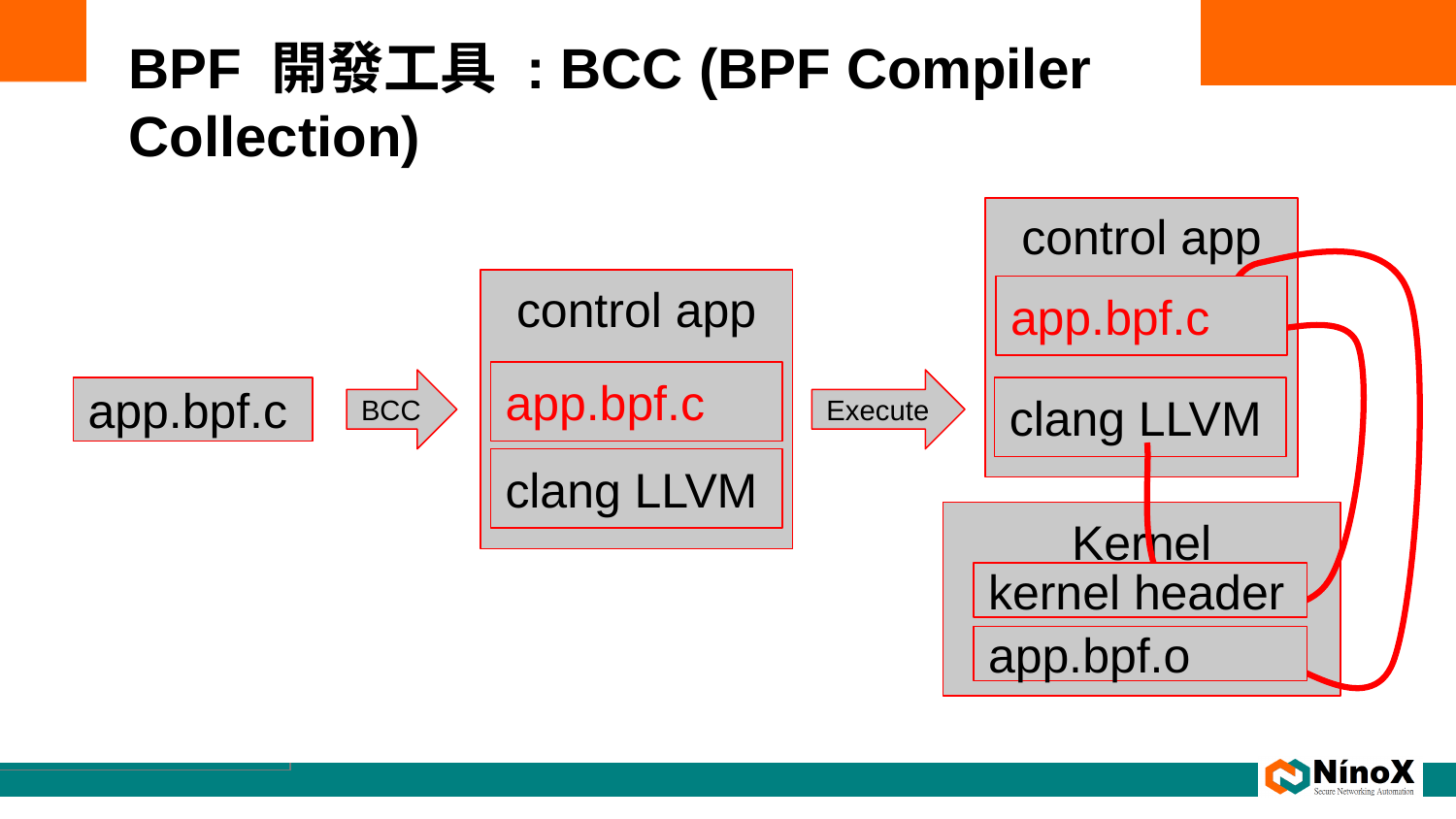

# BPF 開發工具 : BCC (BPF Compiler Collection)

control app

control app

app.bpf.c
app.bpf.c
BCC
Execute
app.bpf.c
clang LLVM
clang LLVM
Kernel

kernel header
app.bpf.o